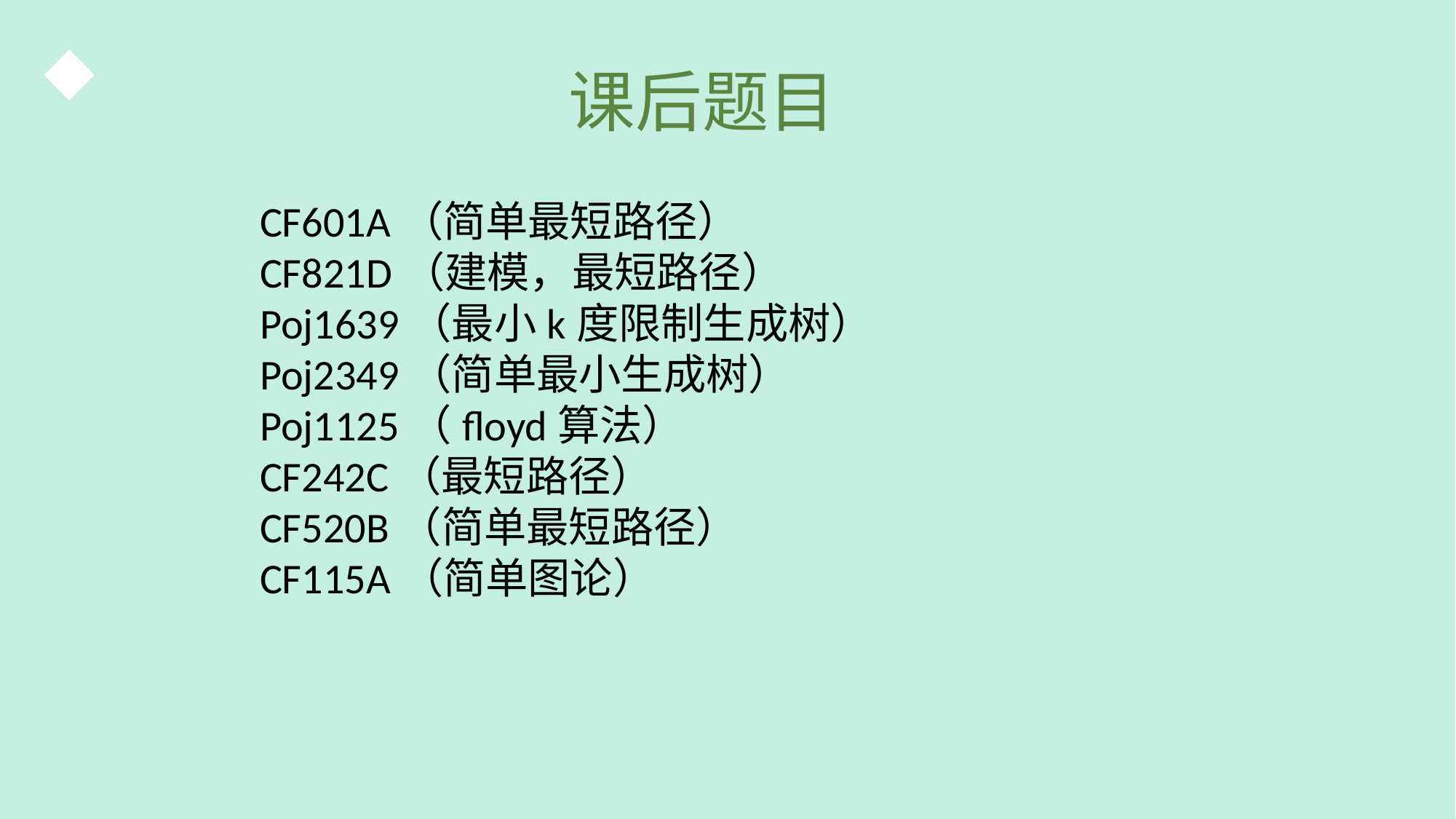

课后题目
CF601A（简单最短路径）
CF821D（建模，最短路径）
Poj1639（最小k度限制生成树）
Poj2349（简单最小生成树）
Poj1125（floyd算法）
CF242C（最短路径）
CF520B（简单最短路径）
CF115A（简单图论）